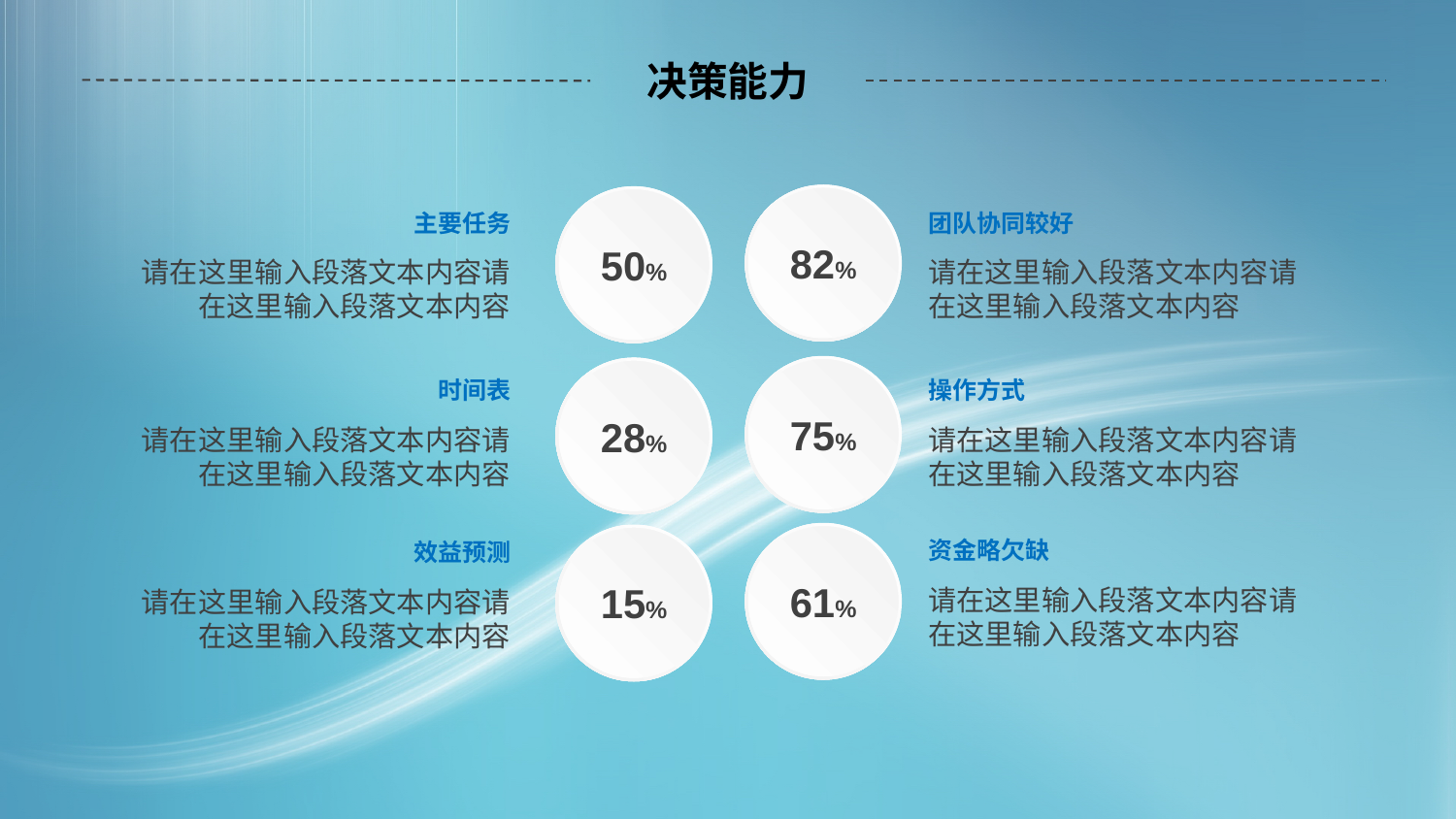

# 决策能力

82%

50%
主要任务
团队协同较好
请在这里输入段落文本内容请在这里输入段落文本内容
请在这里输入段落文本内容请在这里输入段落文本内容

75%

28%
操作方式
时间表
请在这里输入段落文本内容请在这里输入段落文本内容
请在这里输入段落文本内容请在这里输入段落文本内容

61%

15%
资金略欠缺
效益预测
请在这里输入段落文本内容请在这里输入段落文本内容
请在这里输入段落文本内容请在这里输入段落文本内容